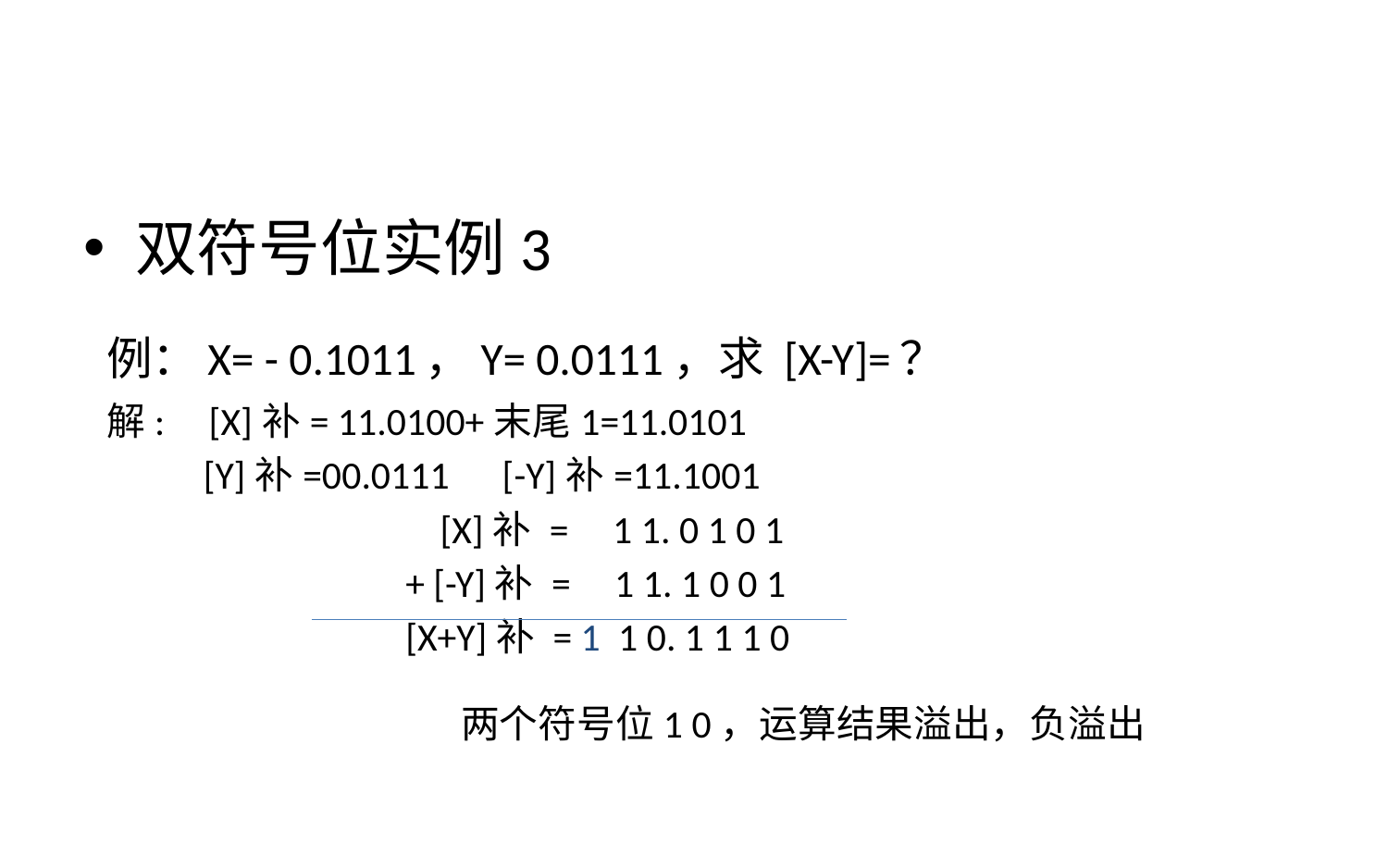

#
双符号位实例3

例：X= - 0.1011，Y= 0.0111，求 [X-Y]=？
解:     [X]补= 11.0100+末尾1=11.0101
           [Y]补=00.0111      [-Y]补=11.1001
	                                [X]补 =     1 1. 0 1 0 1
                                  + [-Y]补 =     1 1. 1 0 0 1
                                  [X+Y]补 = 1  1 0. 1 1 1 0
		                  两个符号位1 0，运算结果溢出，负溢出